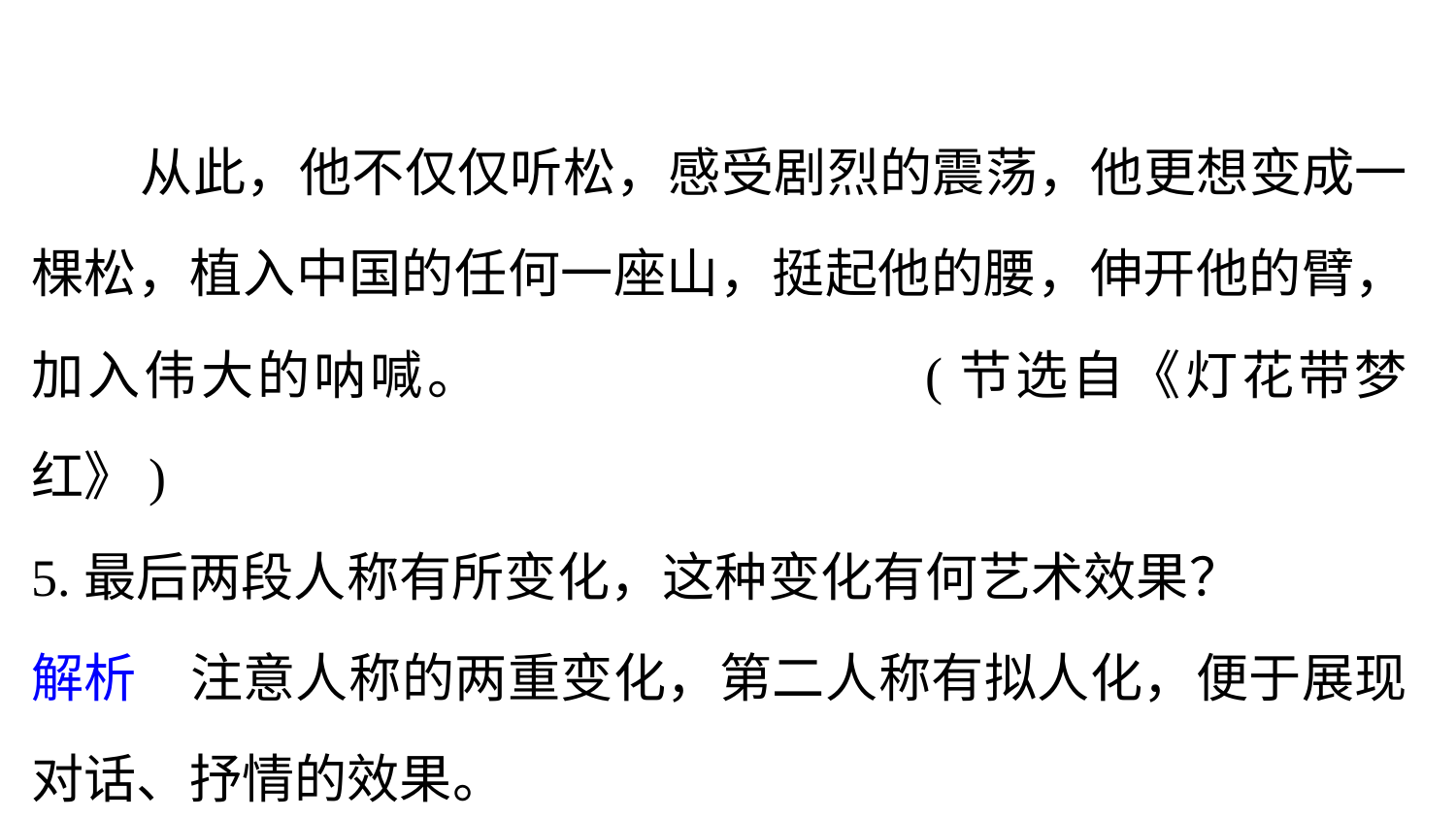

从此，他不仅仅听松，感受剧烈的震荡，他更想变成一棵松，植入中国的任何一座山，挺起他的腰，伸开他的臂，加入伟大的呐喊。			       (节选自《灯花带梦红》)
5.最后两段人称有所变化，这种变化有何艺术效果？
解析　注意人称的两重变化，第二人称有拟人化，便于展现对话、抒情的效果。